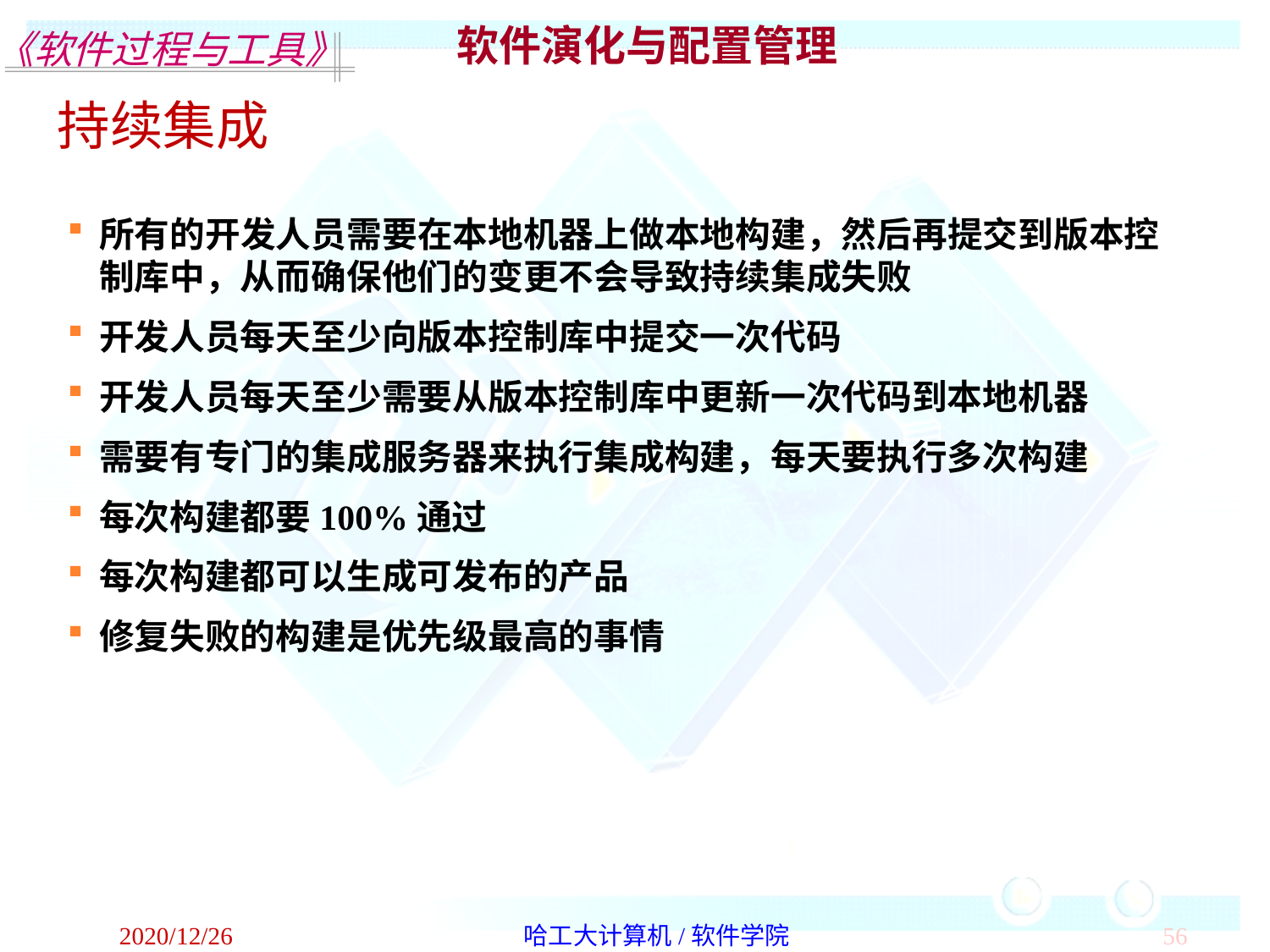

软件演化与配置管理
持续集成
所有的开发人员需要在本地机器上做本地构建，然后再提交到版本控制库中，从而确保他们的变更不会导致持续集成失败
开发人员每天至少向版本控制库中提交一次代码
开发人员每天至少需要从版本控制库中更新一次代码到本地机器
需要有专门的集成服务器来执行集成构建，每天要执行多次构建
每次构建都要100%通过
每次构建都可以生成可发布的产品
修复失败的构建是优先级最高的事情